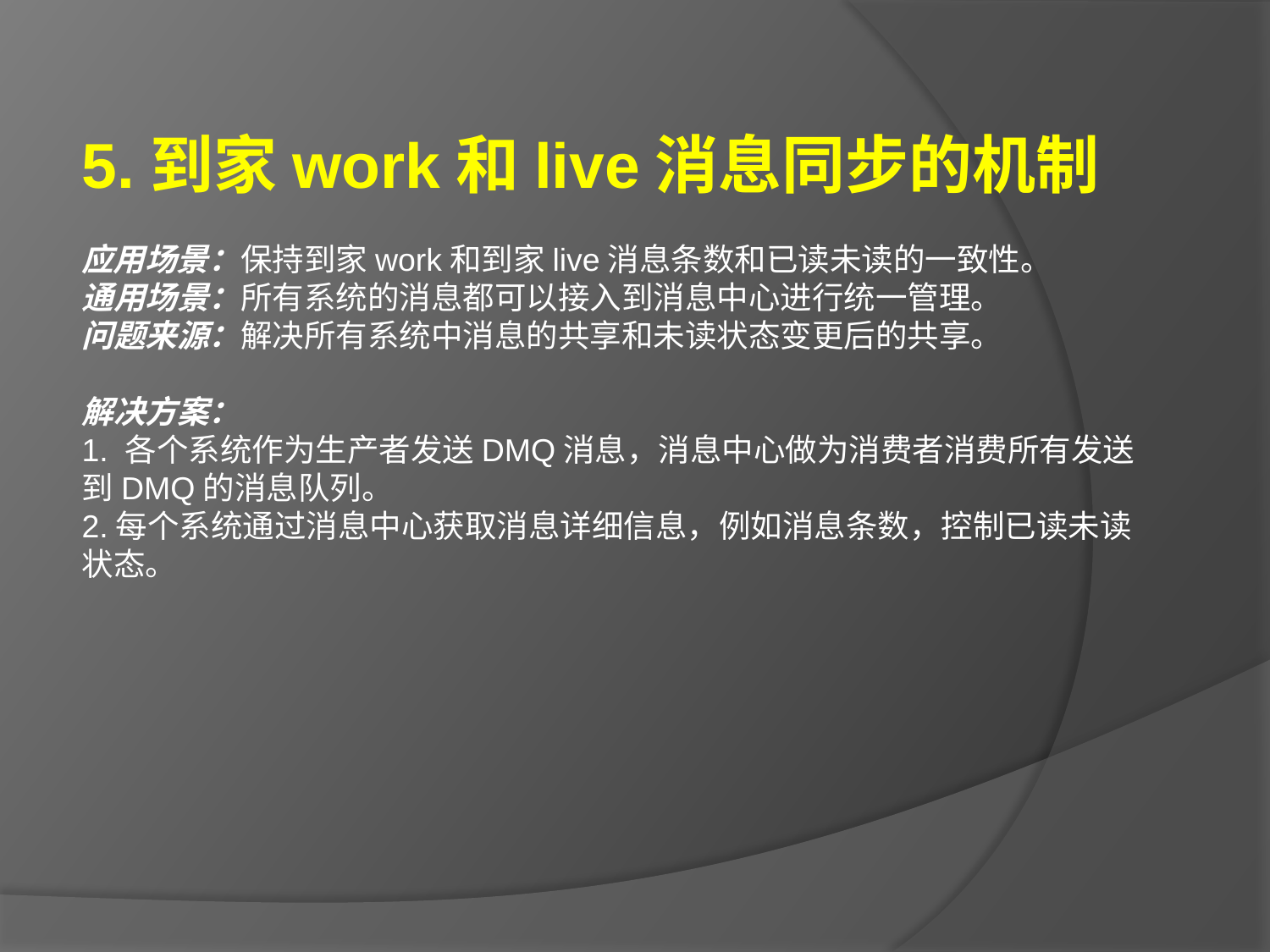

5.到家work和live消息同步的机制

应用场景：保持到家work和到家live消息条数和已读未读的一致性。
通用场景：所有系统的消息都可以接入到消息中心进行统一管理。
问题来源：解决所有系统中消息的共享和未读状态变更后的共享。

解决方案：
1. 各个系统作为生产者发送DMQ消息，消息中心做为消费者消费所有发送到DMQ的消息队列。
2.每个系统通过消息中心获取消息详细信息，例如消息条数，控制已读未读状态。